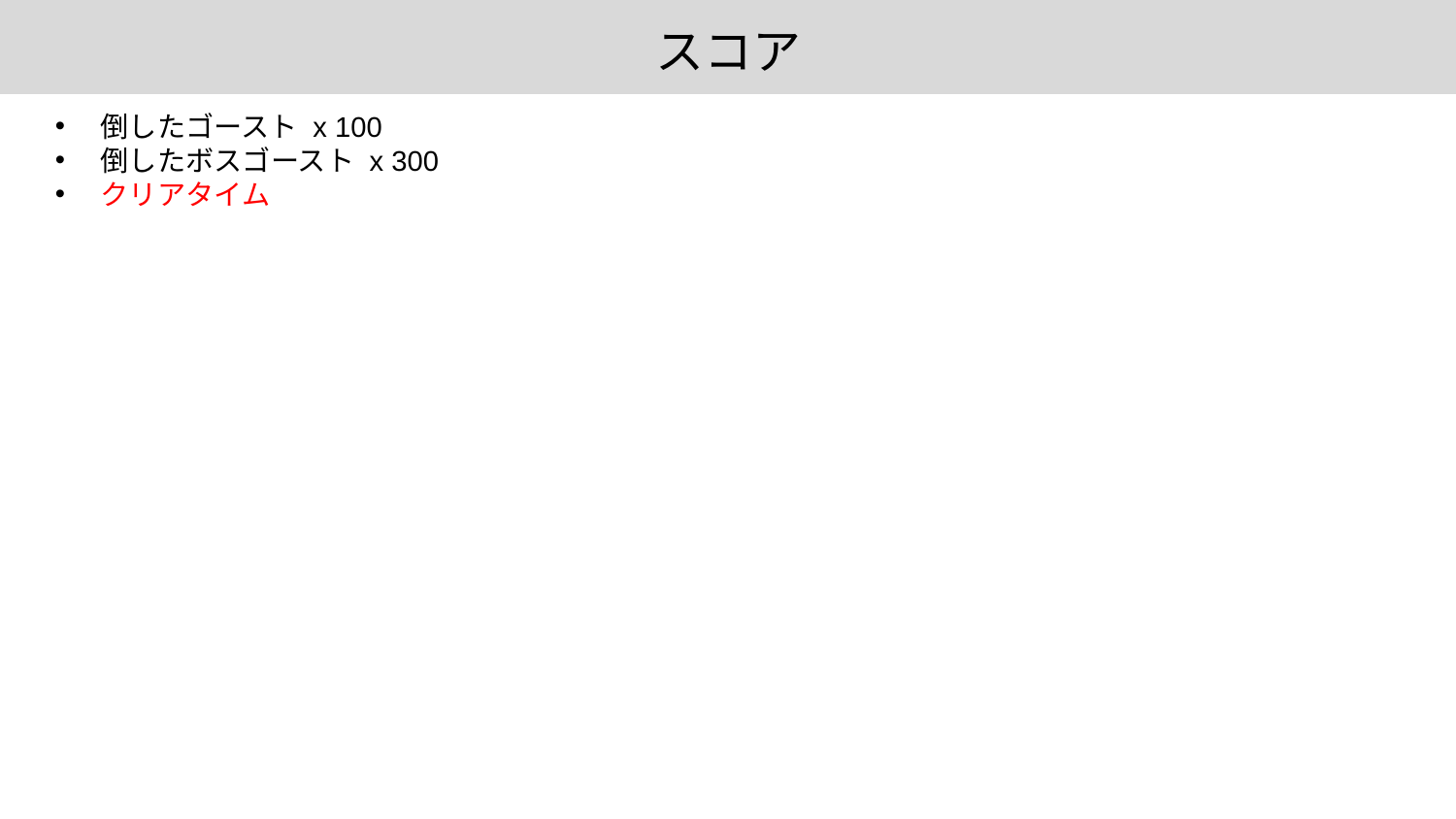

# スコア
倒したゴースト x 100
倒したボスゴースト x 300
クリアタイム